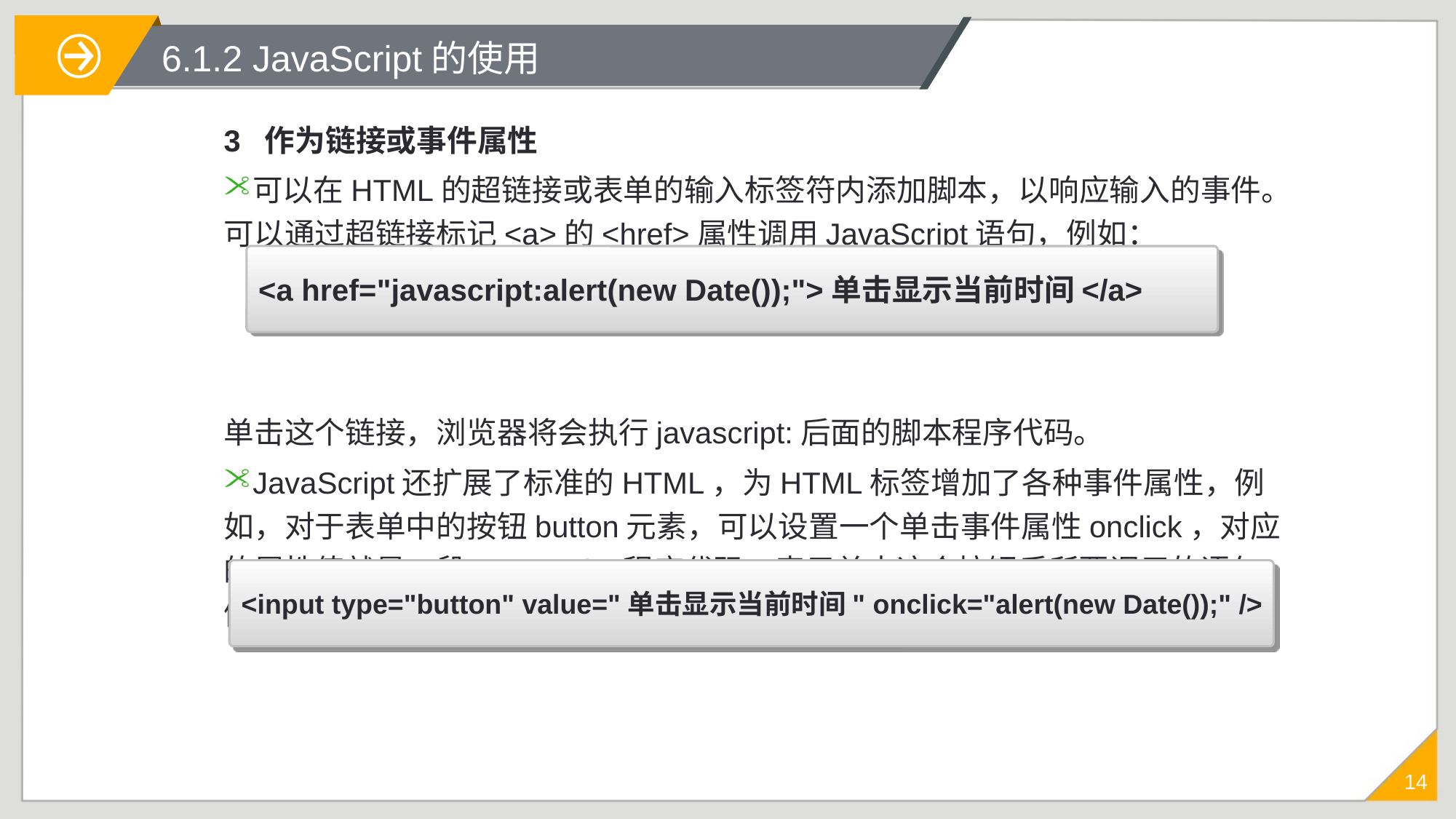

# 6.1.2 JavaScript的使用
3  作为链接或事件属性
可以在HTML的超链接或表单的输入标签符内添加脚本，以响应输入的事件。可以通过超链接标记<a>的<href>属性调用JavaScript语句，例如：

单击这个链接，浏览器将会执行javascript:后面的脚本程序代码。
JavaScript还扩展了标准的HTML，为HTML标签增加了各种事件属性，例如，对于表单中的按钮button元素，可以设置一个单击事件属性onclick，对应的属性值就是一段JavaScript程序代码，表示单击这个按钮后所要调用的语句。例如：
<a href="javascript:alert(new Date());">单击显示当前时间</a>
<input type="button" value="单击显示当前时间" onclick="alert(new Date());" />